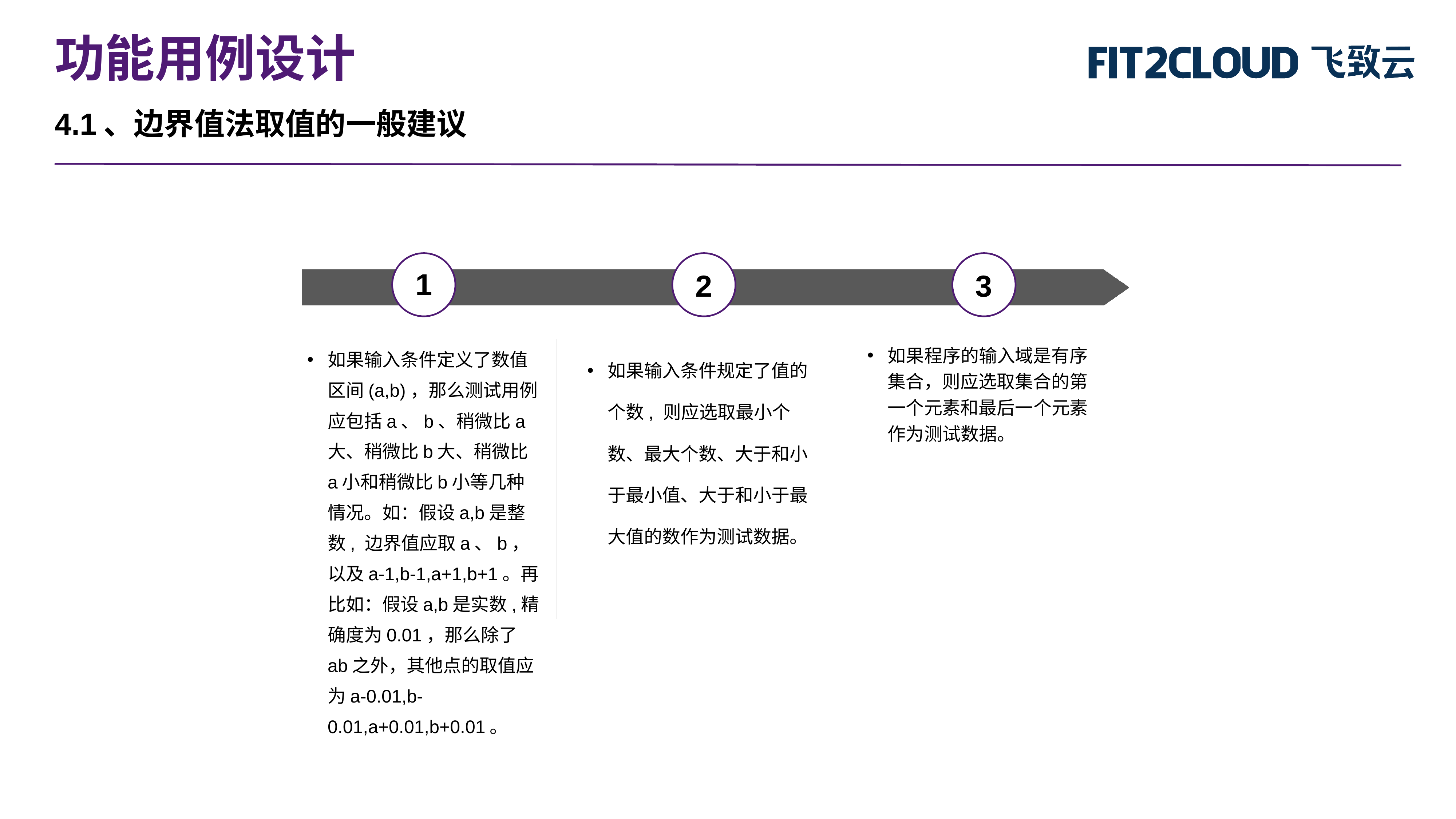

功能用例设计
4.1、边界值法取值的一般建议
2
3
1

如果输入条件定义了数值区间(a,b)，那么测试用例应包括a、b、稍微比a大、稍微比b大、稍微比a小和稍微比b小等几种情况。如：假设a,b是整数, 边界值应取a、b，以及a-1,b-1,a+1,b+1。再比如：假设a,b是实数,精确度为0.01，那么除了ab之外，其他点的取值应为a-0.01,b-0.01,a+0.01,b+0.01。

如果输入条件规定了值的个数, 则应选取最小个数、最大个数、大于和小于最小值、大于和小于最大值的数作为测试数据。
如果程序的输入域是有序集合，则应选取集合的第一个元素和最后一个元素作为测试数据。